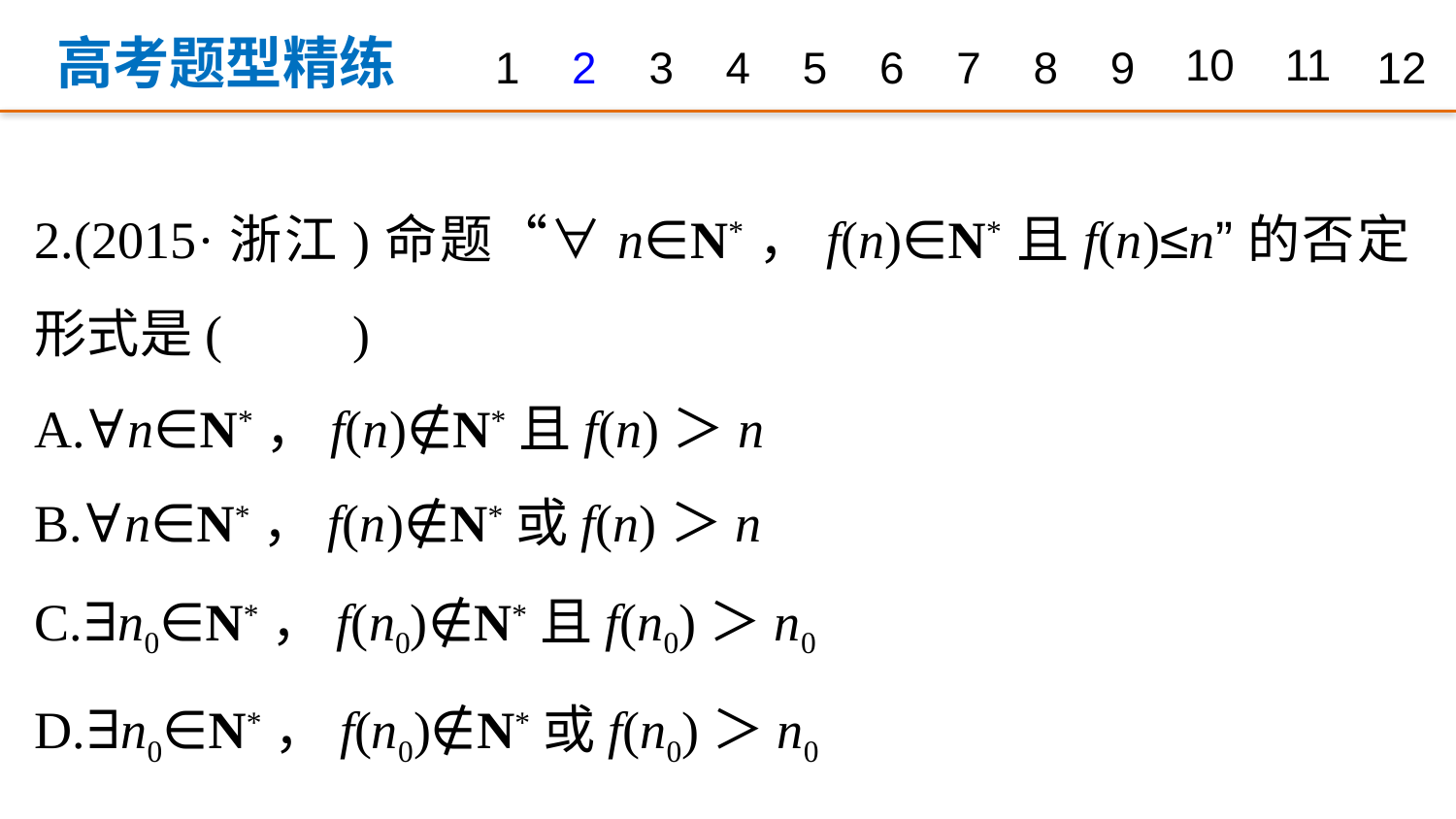

高考题型精练
1
2
3
4
5
6
7
8
9
10
11
12
2.(2015·浙江)命题“∀n∈N*，f(n)∈N*且f(n)≤n”的否定形式是(　　)
A.∀n∈N*，f(n)∉N*且f(n)＞n
B.∀n∈N*，f(n)∉N*或f(n)＞n
C.∃n0∈N*，f(n0)∉N*且f(n0)＞n0
D.∃n0∈N*，f(n0)∉N*或f(n0)＞n0